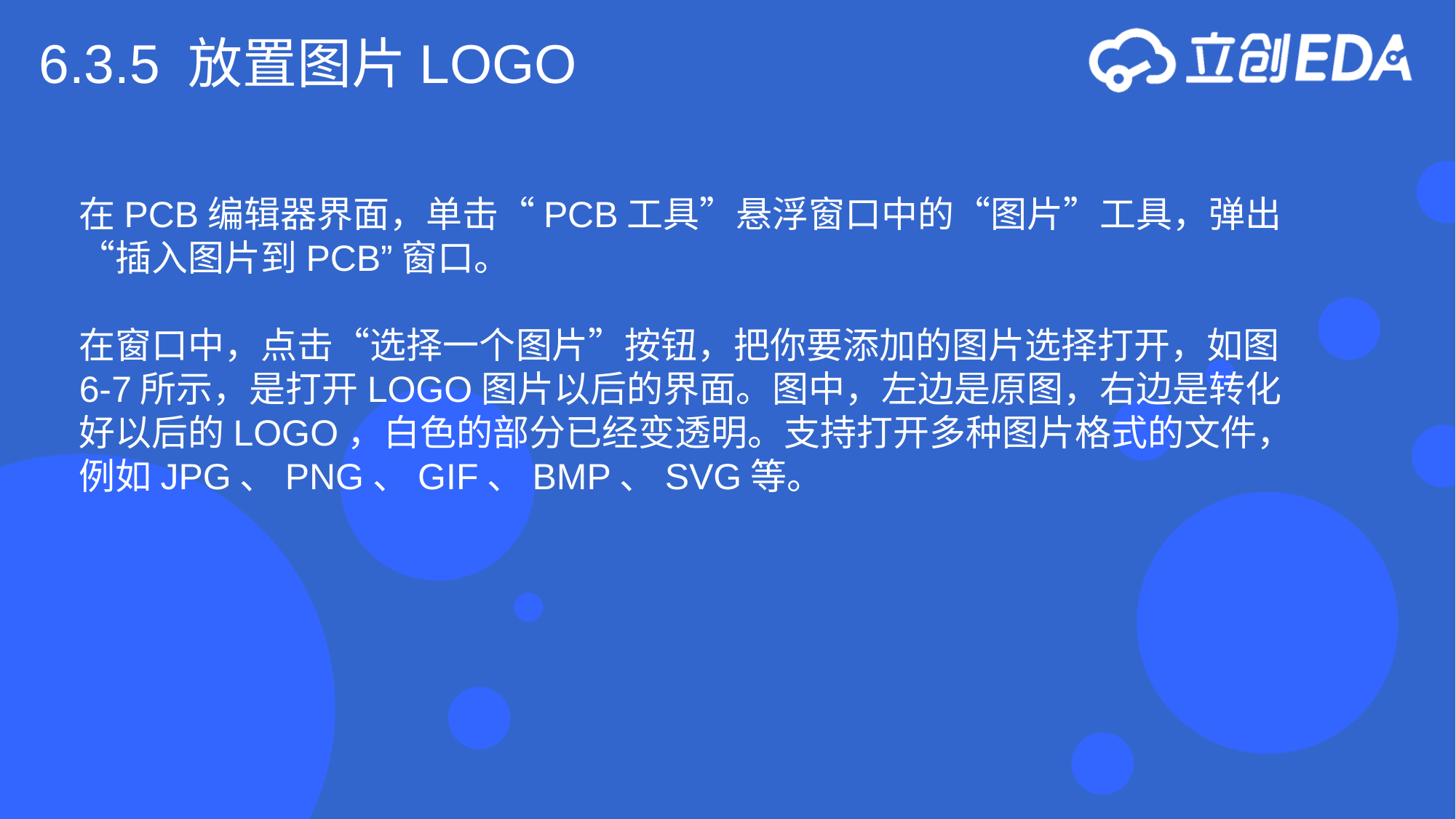

6.3.5 放置图片LOGO
在PCB编辑器界面，单击“PCB工具”悬浮窗口中的“图片”工具，弹出“插入图片到PCB”窗口。

在窗口中，点击“选择一个图片”按钮，把你要添加的图片选择打开，如图6-7所示，是打开LOGO图片以后的界面。图中，左边是原图，右边是转化好以后的LOGO，白色的部分已经变透明。支持打开多种图片格式的文件，例如JPG、PNG、GIF、BMP、SVG等。